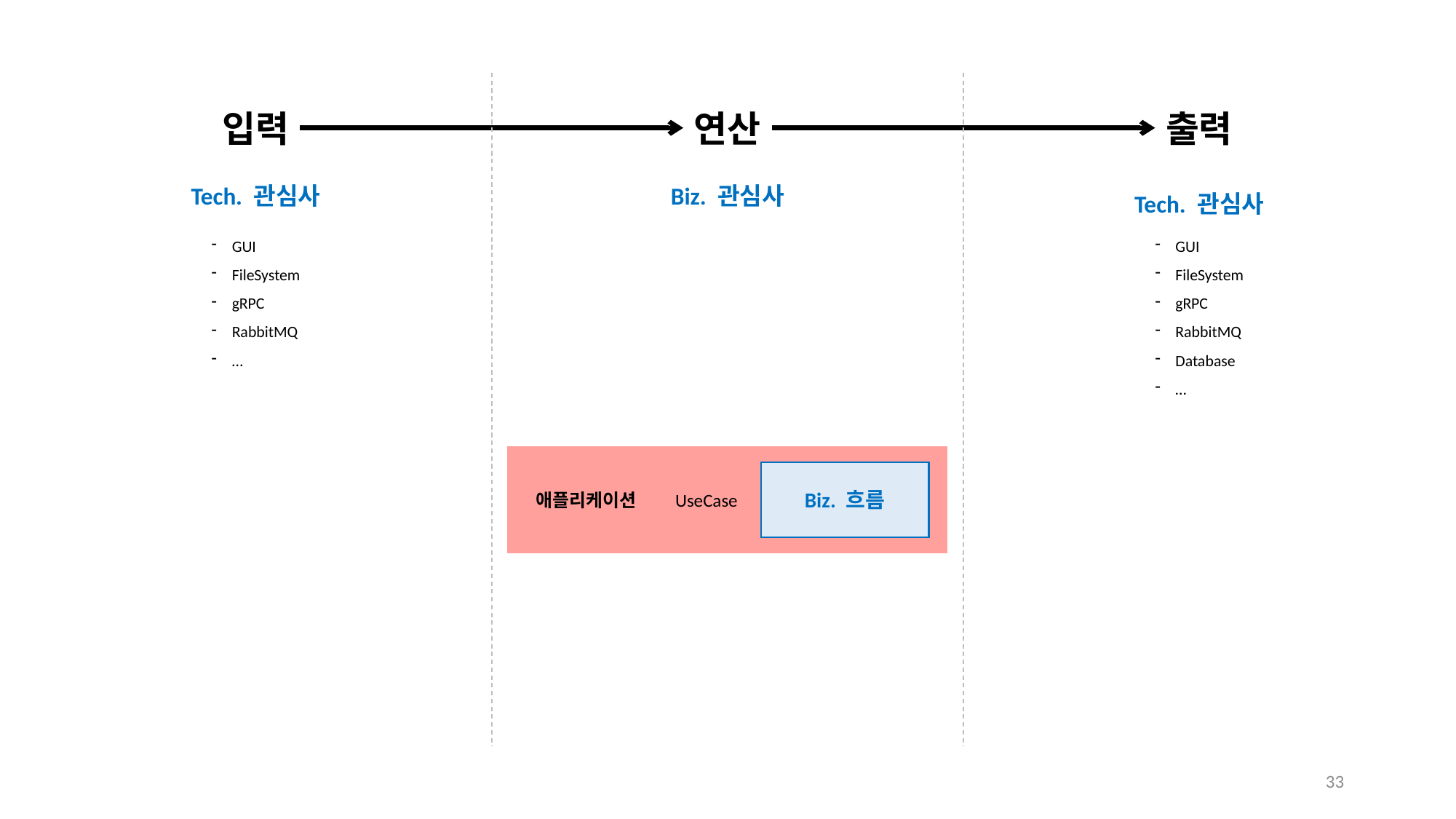

입력
연산
출력
Tech. 관심사
Biz. 관심사
Tech. 관심사
GUI
FileSystem
gRPC
RabbitMQ
…
GUI
FileSystem
gRPC
RabbitMQ
Database
…

Biz. 흐름
애플리케이션
UseCase
33